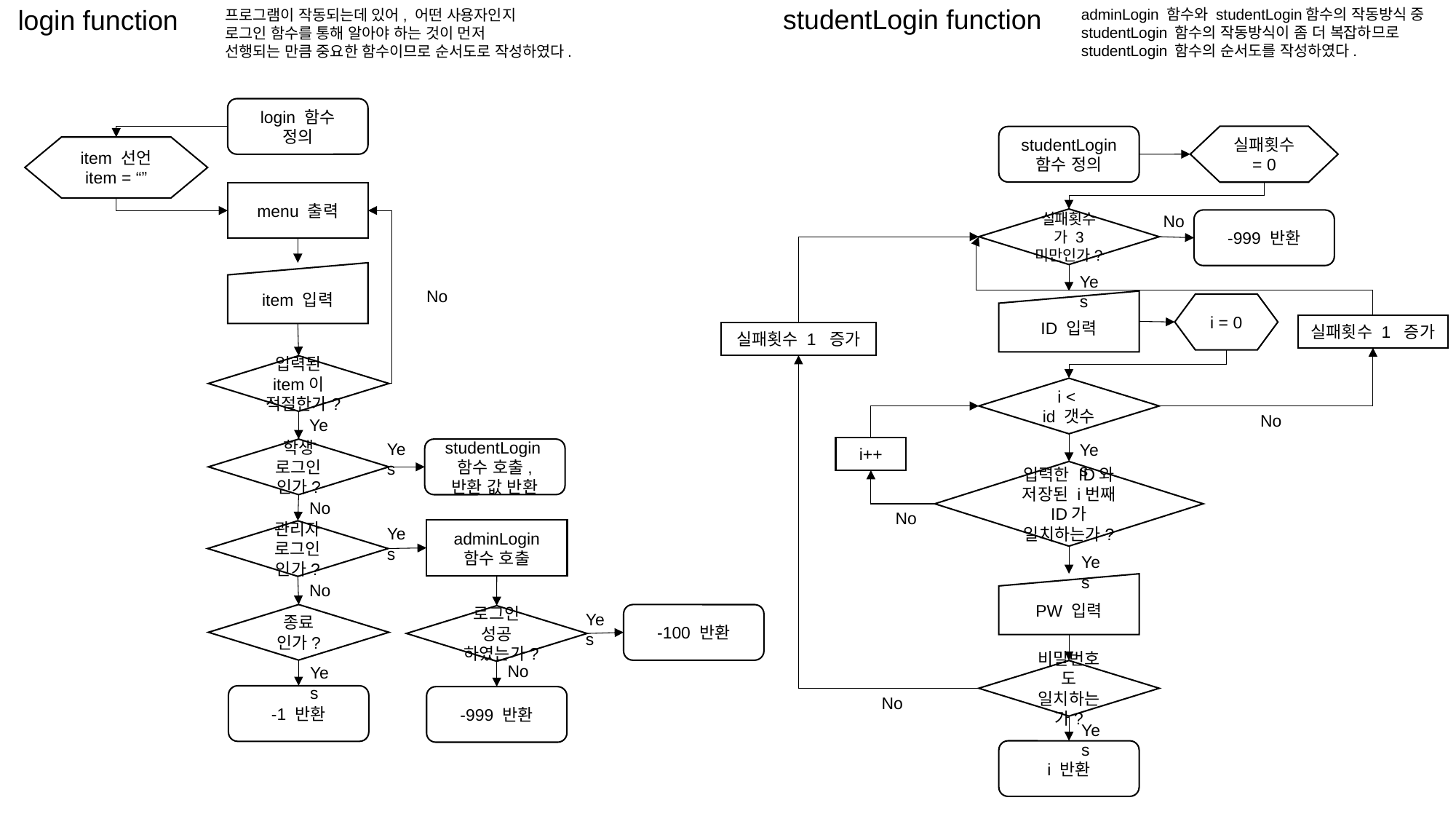

studentLogin function
login function
adminLogin 함수와 studentLogin함수의 작동방식 중
studentLogin 함수의 작동방식이 좀 더 복잡하므로
studentLogin 함수의 순서도를 작성하였다.
프로그램이 작동되는데 있어, 어떤 사용자인지
로그인 함수를 통해 알아야 하는 것이 먼저
선행되는 만큼 중요한 함수이므로 순서도로 작성하였다.
login 함수
정의
실패횟수 = 0
studentLogin 함수 정의
item 선언
item = “”
menu 출력
No
실패횟수가 3 미만인가?
-999 반환
item 입력
Yes
No
ID 입력
i = 0
실패횟수 1  증가
실패횟수 1  증가
입력된 item이 적절한가?
i <
id 갯수
No
Yes
Yes
Yes
i++
학생
로그인
인가?
studentLogin함수 호출, 반환 값 반환
입력한 ID와 저장된 i번째 ID가 일치하는가?
No
No
Yes
adminLogin
함수 호출
관리자
로그인
인가?
Yes
PW 입력
No
Yes
종료
인가?
-100 반환
로그인 성공
하였는가?
No
Yes
비밀번호도 일치하는가?
-1 반환
-999 반환
No
Yes
i 반환